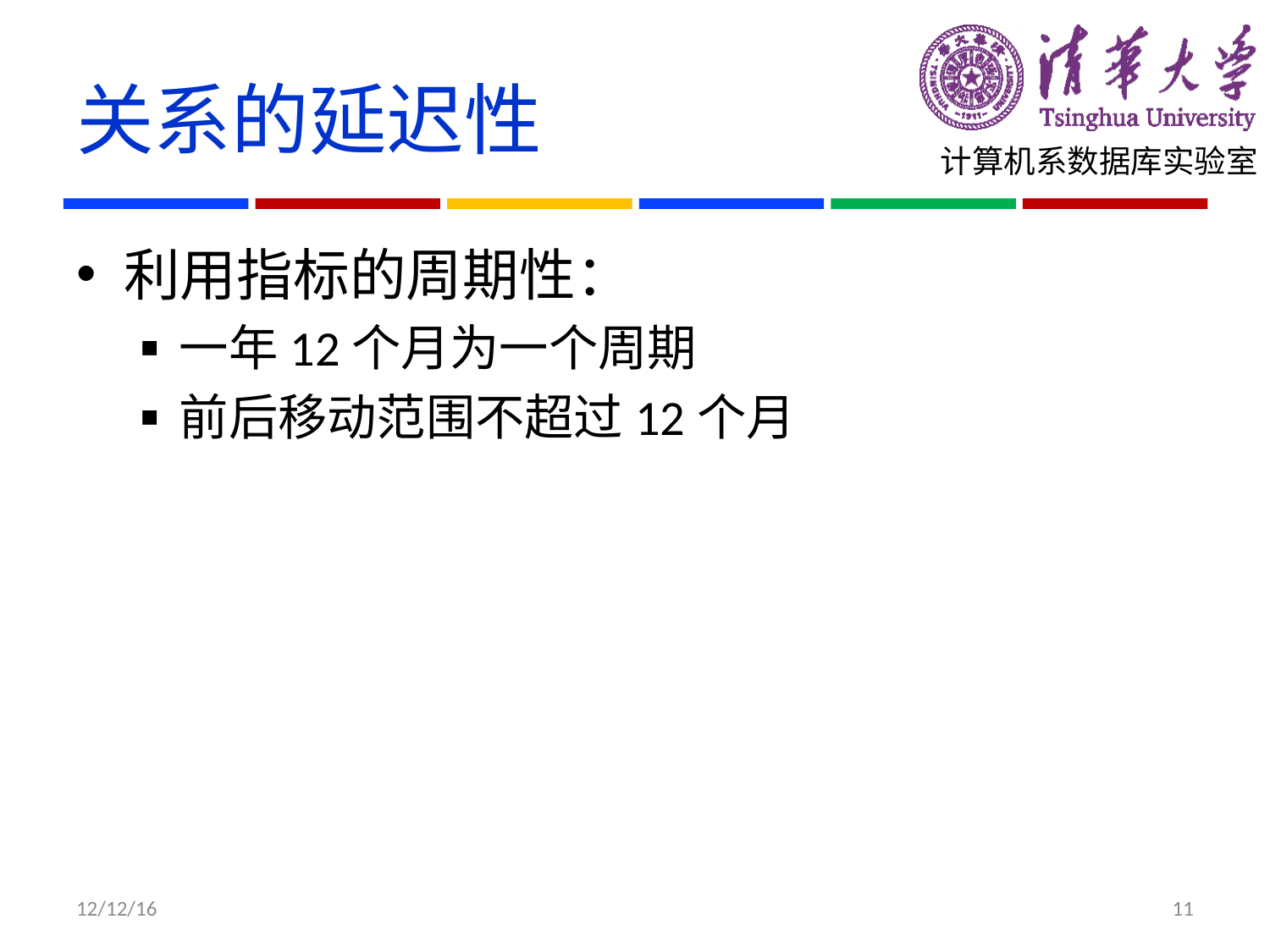

# 关系的延迟性
利用指标的周期性：
一年12个月为一个周期
前后移动范围不超过12个月
12/12/16
11